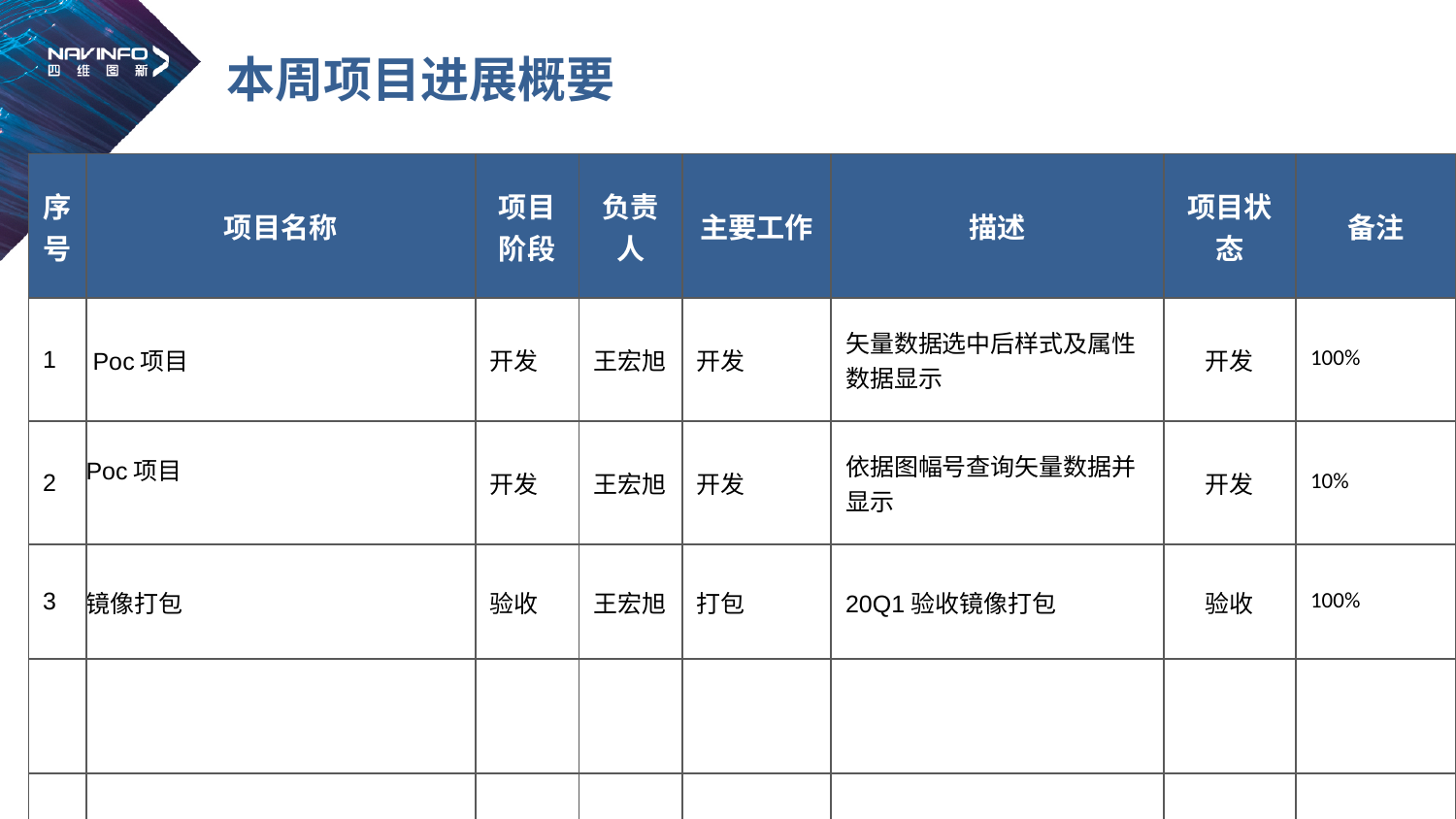

# 本周项目进展概要
| 序号 | 项目名称 | 项目阶段 | 负责人 | 主要工作 | 描述 | 项目状态 | 备注 |
| --- | --- | --- | --- | --- | --- | --- | --- |
| 1 | Poc项目 | 开发 | 王宏旭 | 开发 | 矢量数据选中后样式及属性数据显示 | 开发 | 100% |
| 2 | Poc项目 | 开发 | 王宏旭 | 开发 | 依据图幅号查询矢量数据并显示 | 开发 | 10% |
| 3 | 镜像打包 | 验收 | 王宏旭 | 打包 | 20Q1验收镜像打包 | 验收 | 100% |
|  |  |  |  |  |  |  |  |
|  |  |  |  |  |  |  |  |